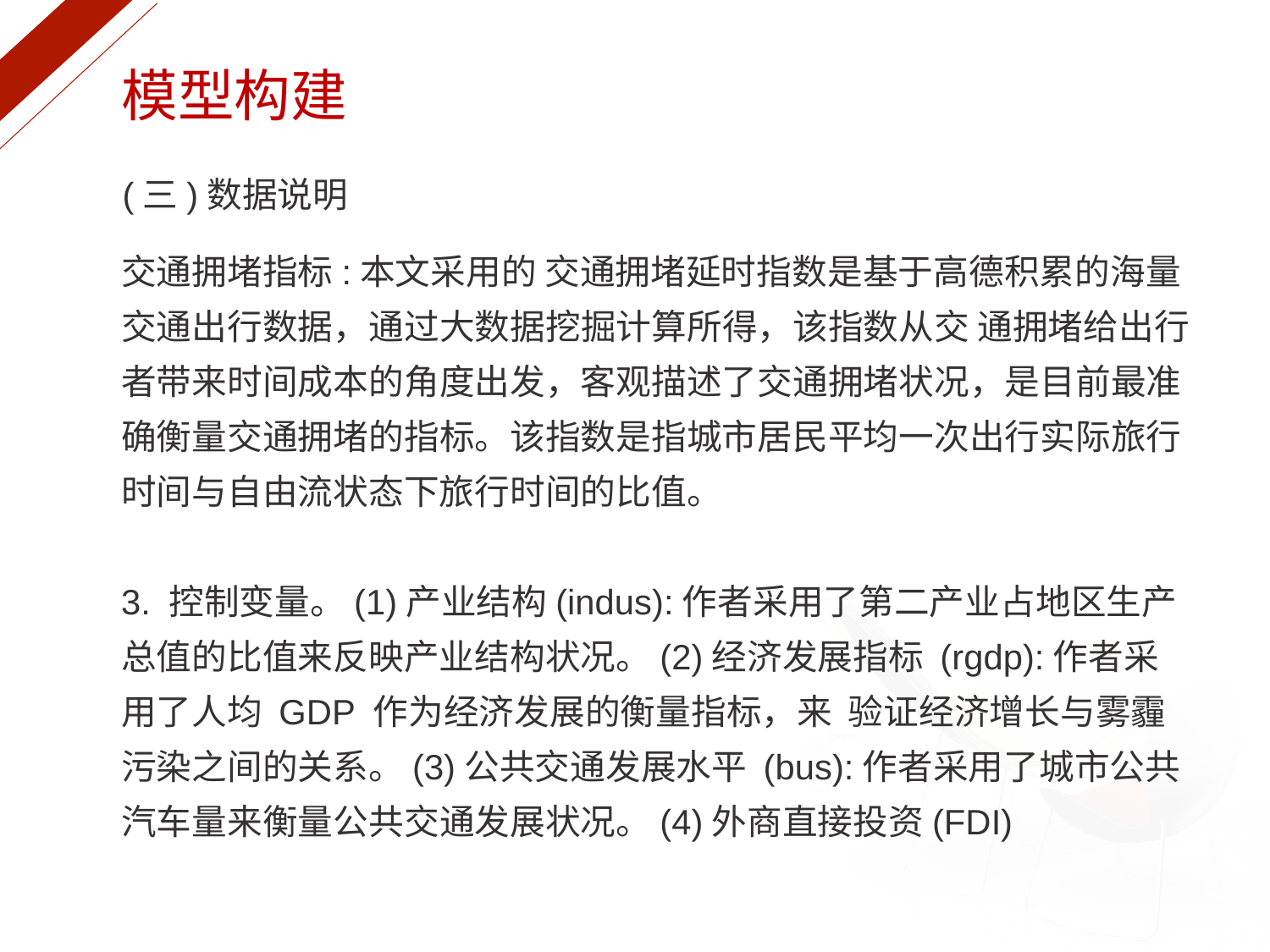

模型构建

(三)数据说明

交通拥堵指标:本文采用的 交通拥堵延时指数是基于高德积累的海量交通出行数据，通过大数据挖掘计算所得，该指数从交 通拥堵给出行者带来时间成本的角度出发，客观描述了交通拥堵状况，是目前最准确衡量交通拥堵的指标。该指数是指城市居民平均一次出行实际旅行时间与自由流状态下旅行时间的比值。

3. 控制变量。(1)产业结构(indus):作者采用了第二产业占地区生产总值的比值来反映产业结构状况。(2)经济发展指标 (rgdp):作者采用了人均 GDP 作为经济发展的衡量指标，来  验证经济增长与雾霾污染之间的关系。(3)公共交通发展水平 (bus):作者采用了城市公共汽车量来衡量公共交通发展状况。(4)外商直接投资(FDI)